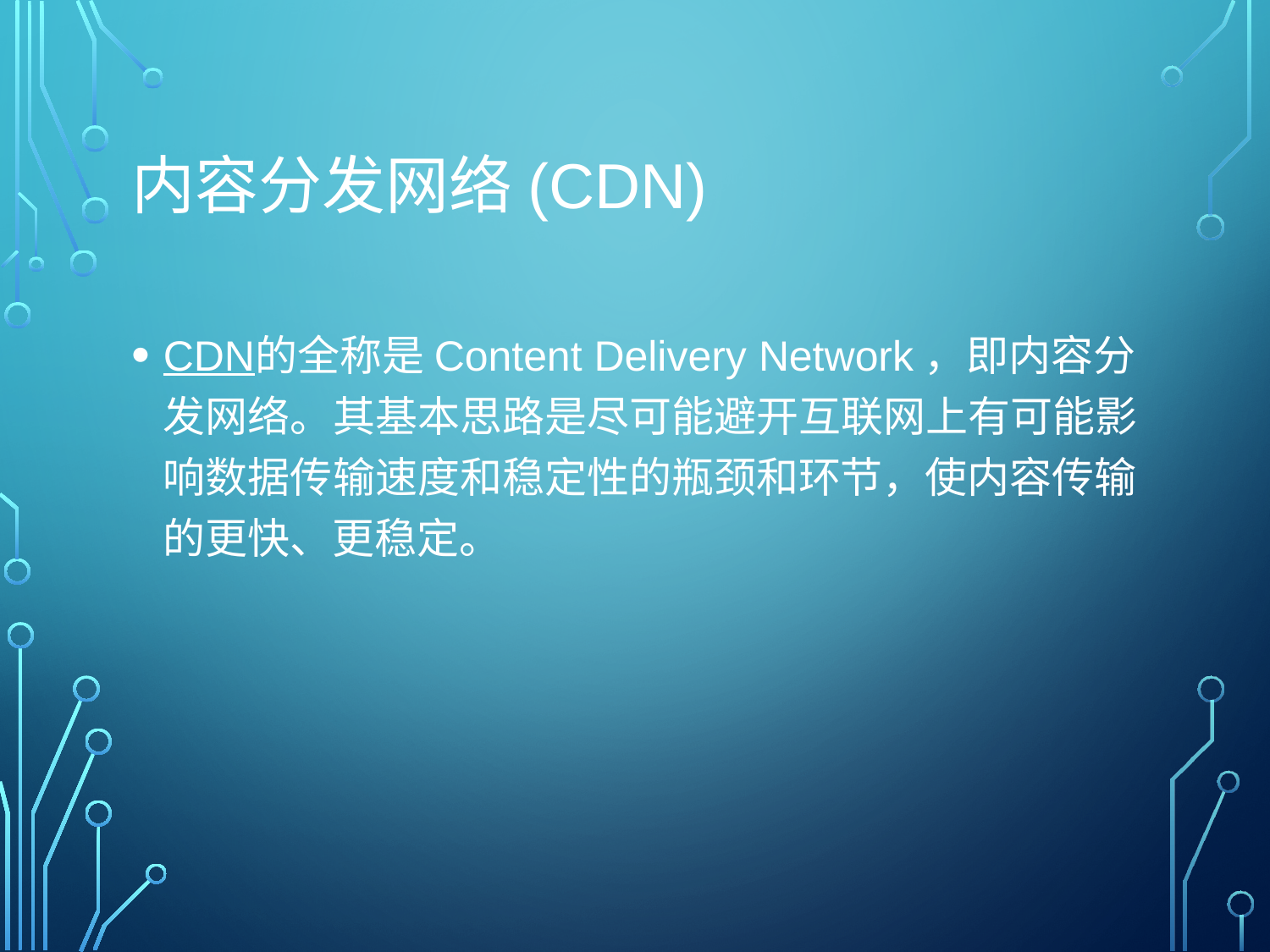

# 内容分发网络(CDN)
CDN的全称是Content Delivery Network，即内容分发网络。其基本思路是尽可能避开互联网上有可能影响数据传输速度和稳定性的瓶颈和环节，使内容传输的更快、更稳定。